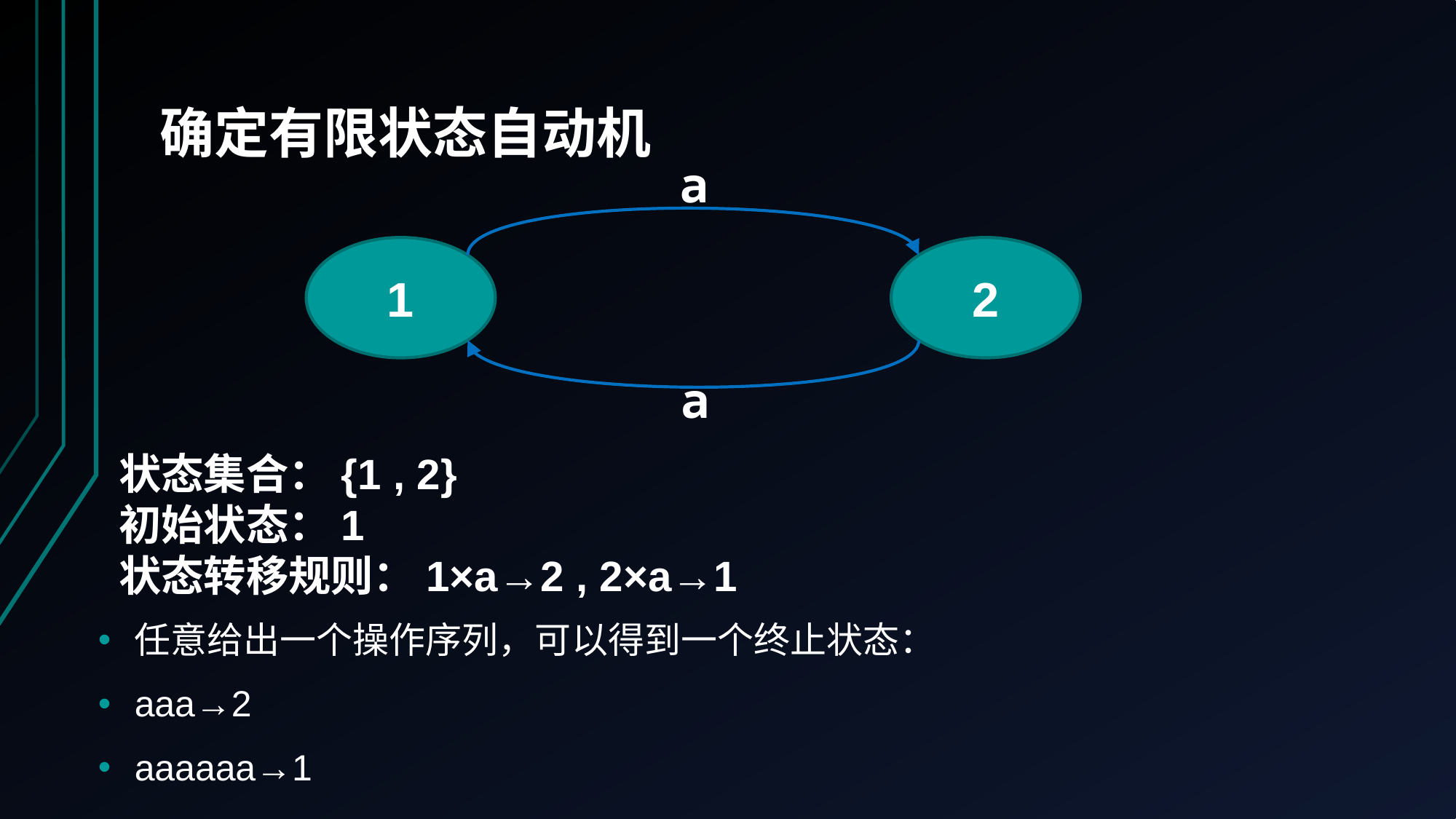

# 确定有限状态自动机
a
1
2
a
状态集合：{1 , 2}
初始状态：1
状态转移规则：1×a→2 , 2×a→1
任意给出一个操作序列，可以得到一个终止状态：
aaa→2
aaaaaa→1